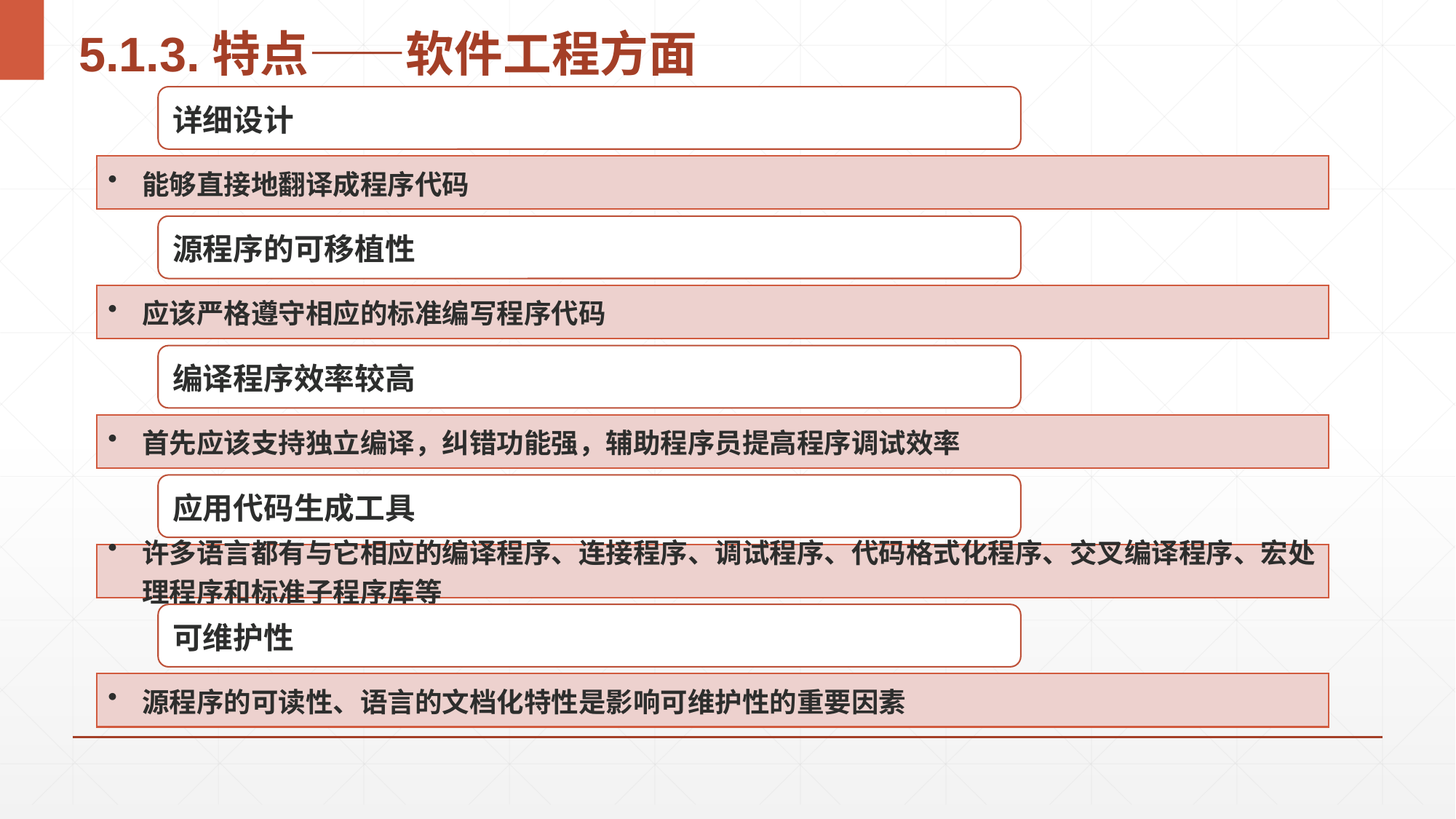

# 5.1.3.特点——软件工程方面
详细设计
源程序的可移植性
编译程序效率较高
能够直接地翻译成程序代码
应该严格遵守相应的标准编写程序代码
首先应该支持独立编译，纠错功能强，辅助程序员提高程序调试效率
应用代码生成工具
许多语言都有与它相应的编译程序、连接程序、调试程序、代码格式化程序、交叉编译程序、宏处理程序和标准子程序库等
可维护性
源程序的可读性、语言的文档化特性是影响可维护性的重要因素